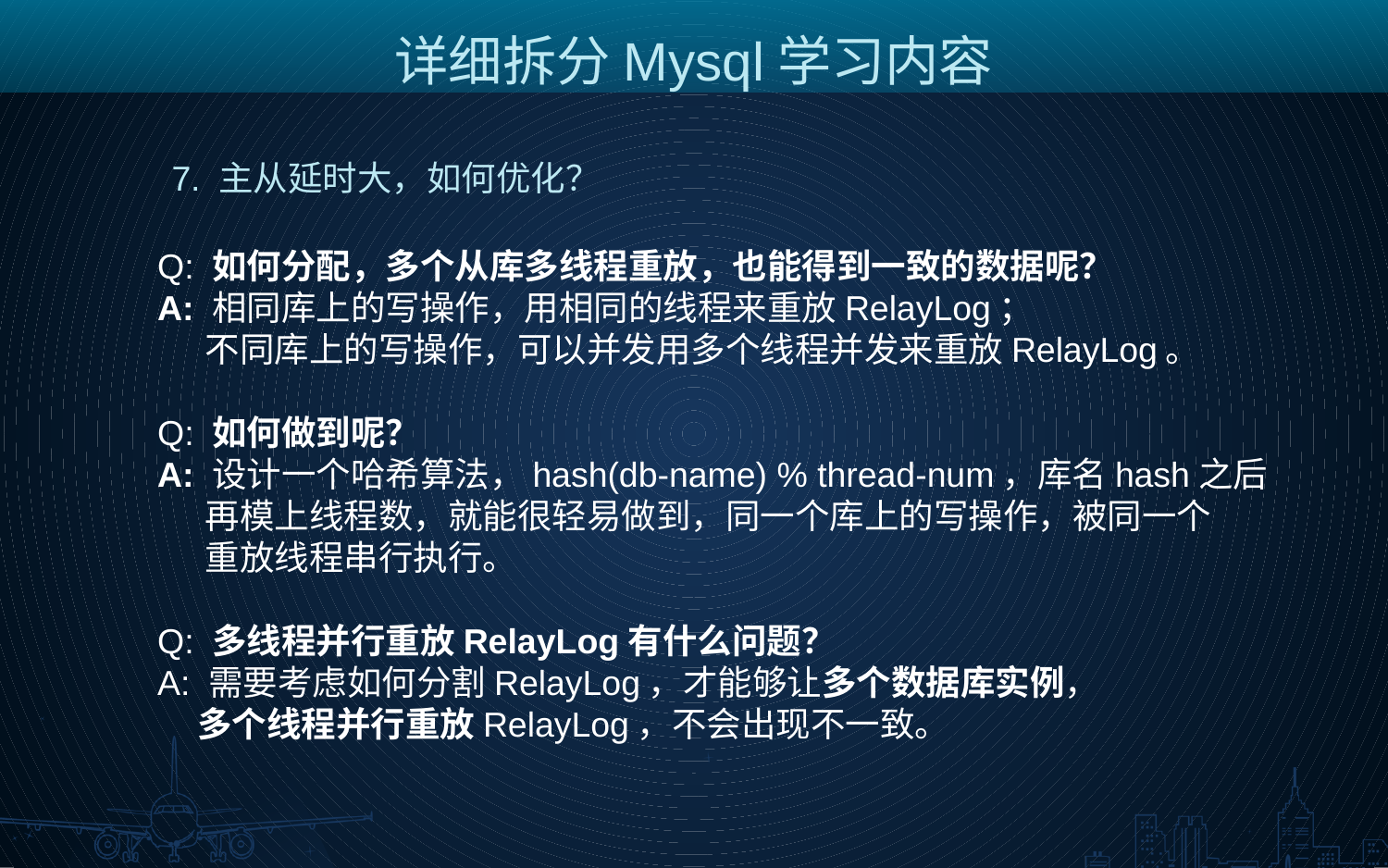

详细拆分Mysql学习内容
7. 主从延时大，如何优化？
Q: 如何分配，多个从库多线程重放，也能得到一致的数据呢？
A: 相同库上的写操作，用相同的线程来重放RelayLog；
     不同库上的写操作，可以并发用多个线程并发来重放RelayLog。

Q: 如何做到呢？
A: 设计一个哈希算法，hash(db-name) % thread-num，库名hash之后
     再模上线程数，就能很轻易做到，同一个库上的写操作，被同一个
     重放线程串行执行。

Q: 多线程并行重放RelayLog有什么问题？
A: 需要考虑如何分割RelayLog，才能够让多个数据库实例，
    多个线程并行重放RelayLog，不会出现不一致。